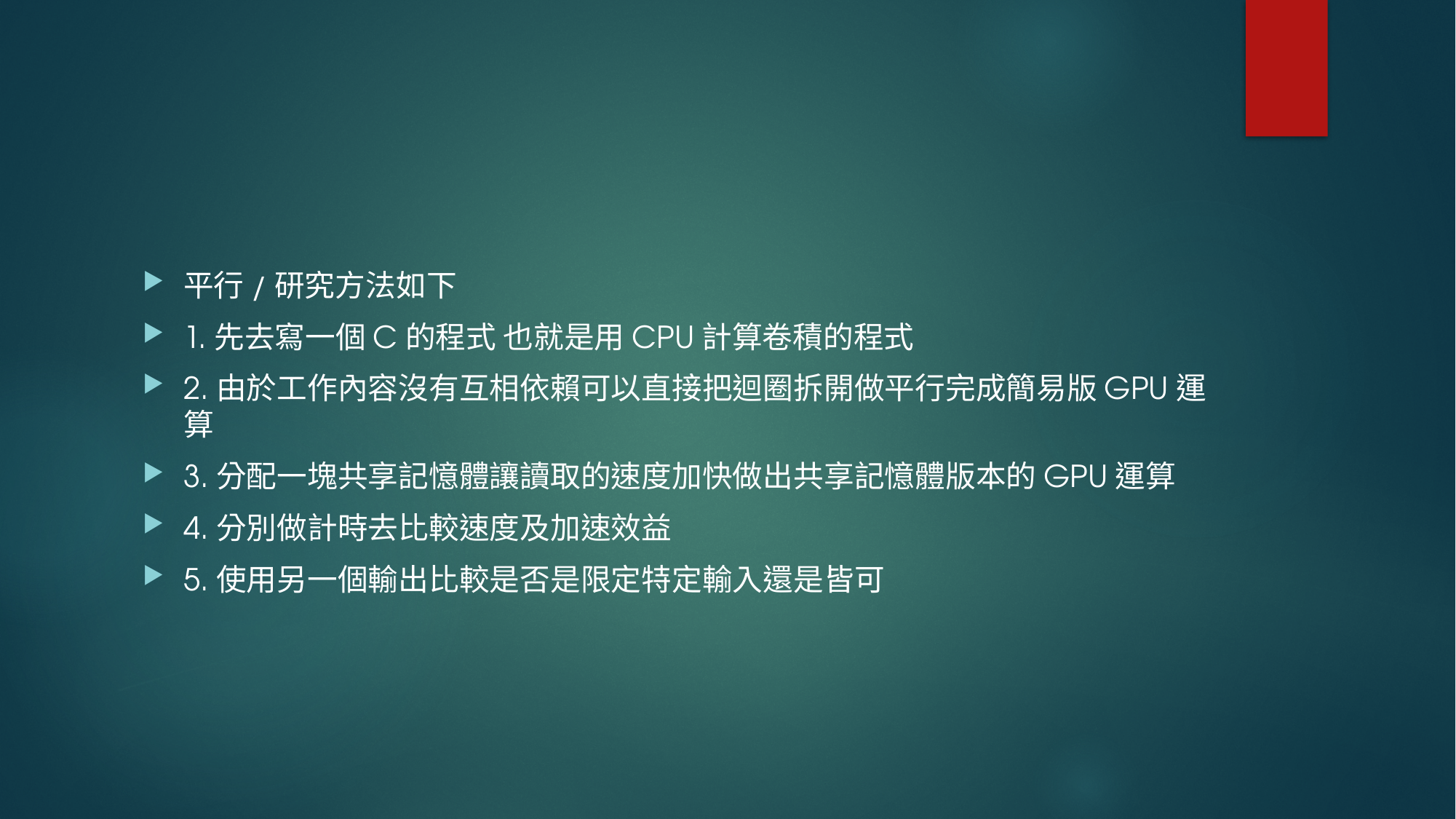

平行/研究方法如下
1.先去寫一個C的程式 也就是用CPU計算卷積的程式
2.由於工作內容沒有互相依賴可以直接把迴圈拆開做平行完成簡易版GPU運算
3.分配一塊共享記憶體讓讀取的速度加快做出共享記憶體版本的GPU運算
4.分別做計時去比較速度及加速效益
5.使用另一個輸出比較是否是限定特定輸入還是皆可